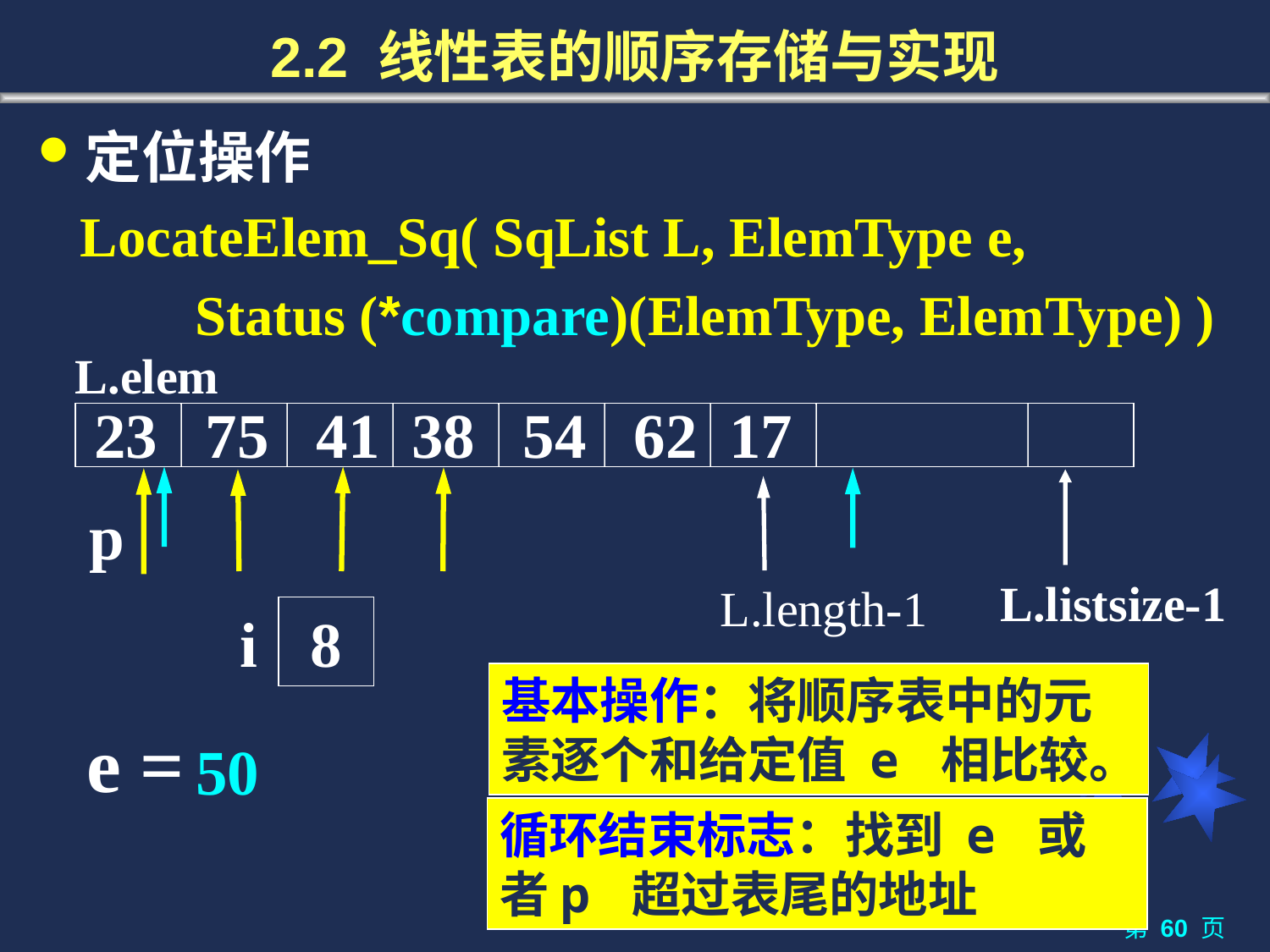

# 2.2 线性表的顺序存储与实现
定位操作
   LocateElem_Sq( SqList L, ElemType e,
   Status (*compare)(ElemType, ElemType) )
L.elem

23   75   41  38   54   62  17

p

L.listsize-1

L.length-1
i
1
2
3
4
1
8
基本操作：将顺序表中的元素逐个和给定值 e 相比较。
e =
50
38
循环结束标志：找到 e 或者p 超过表尾的地址
第 60 页